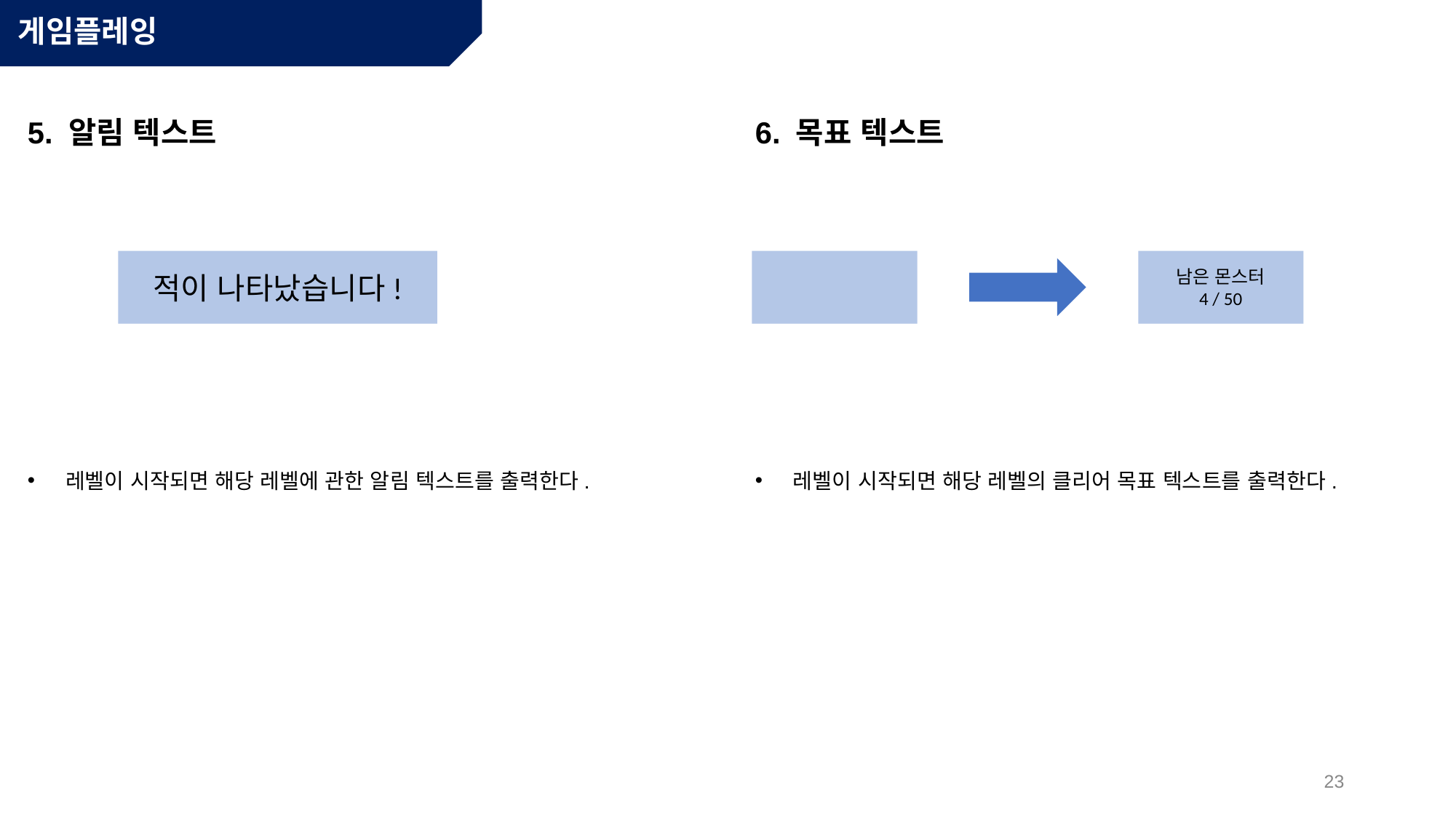

# 게임플레잉
5. 알림 텍스트
6. 목표 텍스트
적이 나타났습니다!

남은 몬스터
4 / 50

레벨이 시작되면 해당 레벨에 관한 알림 텍스트를 출력한다.
레벨이 시작되면 해당 레벨의 클리어 목표 텍스트를 출력한다.
23